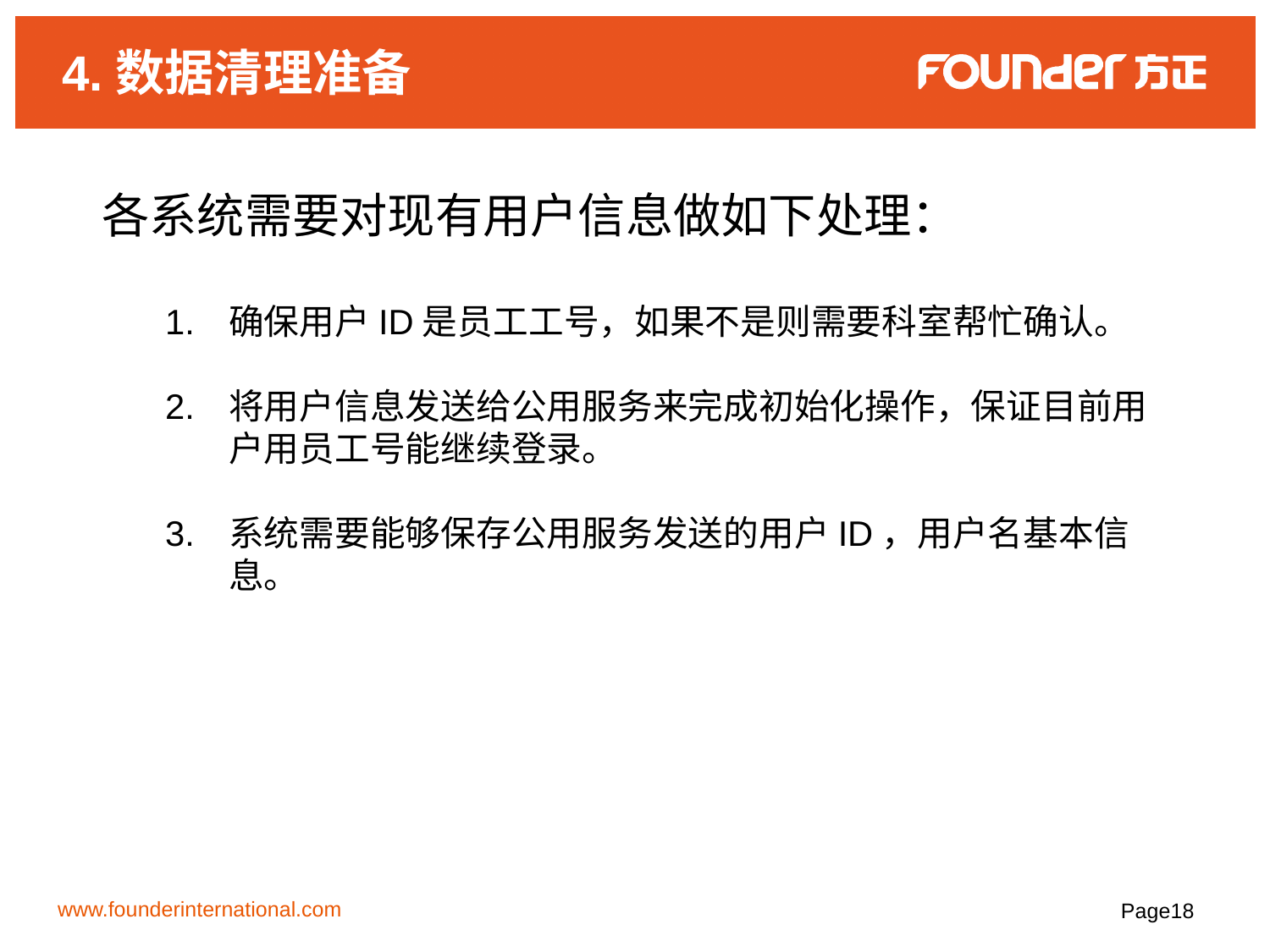

# 4.数据清理准备
各系统需要对现有用户信息做如下处理：

确保用户ID是员工工号，如果不是则需要科室帮忙确认。

将用户信息发送给公用服务来完成初始化操作，保证目前用户用员工号能继续登录。

系统需要能够保存公用服务发送的用户ID，用户名基本信息。

www.founderinternational.com
Page18